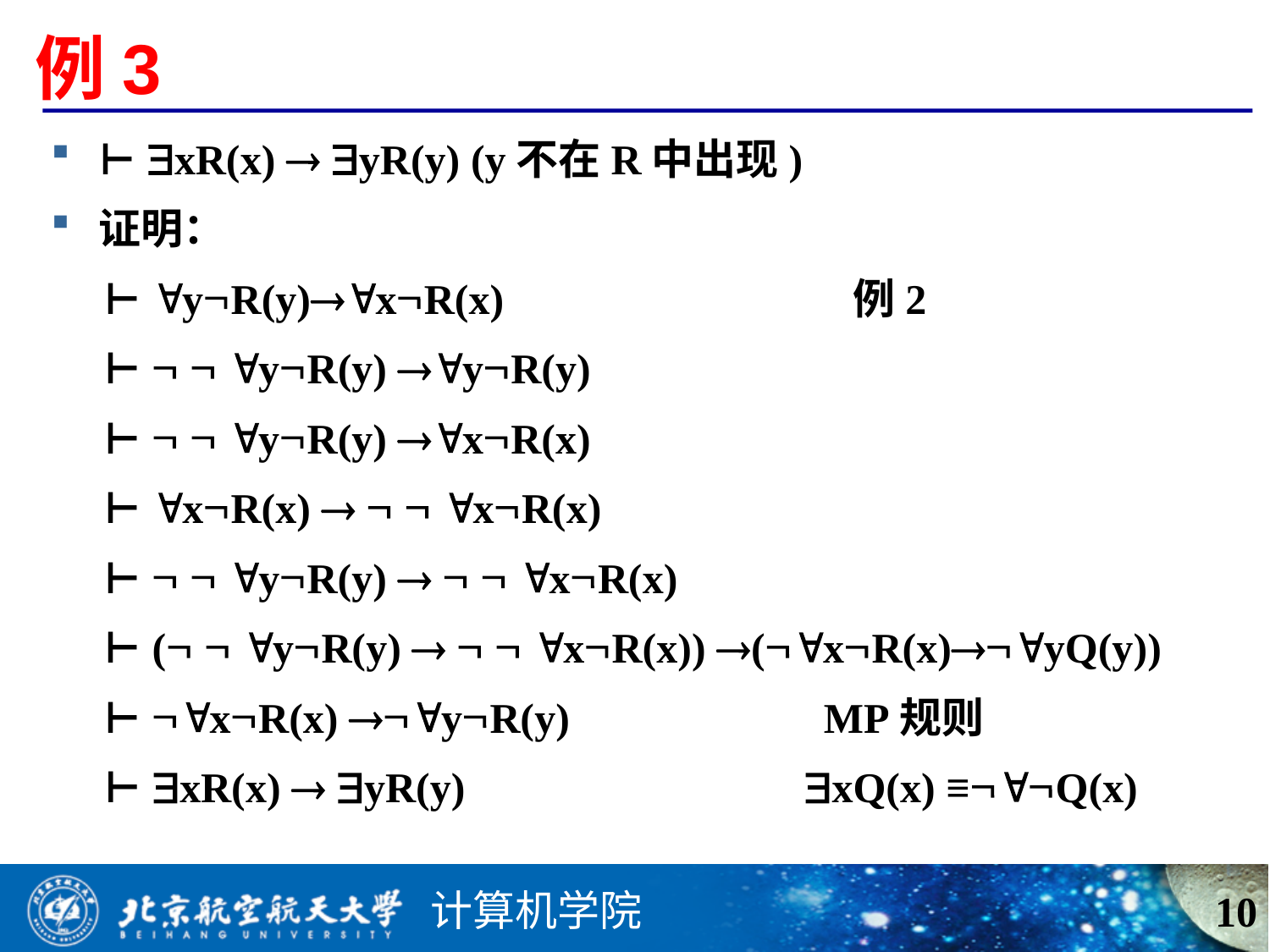

# 例3
⊢ ∃xR(x) → ∃yR(y) (y不在R中出现)
证明：
     ⊢ ∀y¬R(y)→∀x¬R(x)                                例2
     ⊢ ¬ ¬ ∀y¬R(y) →∀y¬R(y)
     ⊢ ¬ ¬ ∀y¬R(y) →∀x¬R(x)
     ⊢ ∀x¬R(x) → ¬ ¬ ∀x¬R(x)
     ⊢ ¬ ¬ ∀y¬R(y) → ¬ ¬ ∀x¬R(x)
     ⊢ (¬ ¬ ∀y¬R(y) → ¬ ¬ ∀x¬R(x)) →(¬∀x¬R(x)→¬∀yQ(y))
     ⊢ ¬∀x¬R(x) →¬∀y¬R(y)	             MP规则
     ⊢ ∃xR(x) → ∃yR(y)                                ∃xQ(x) ≡¬∀¬Q(x)